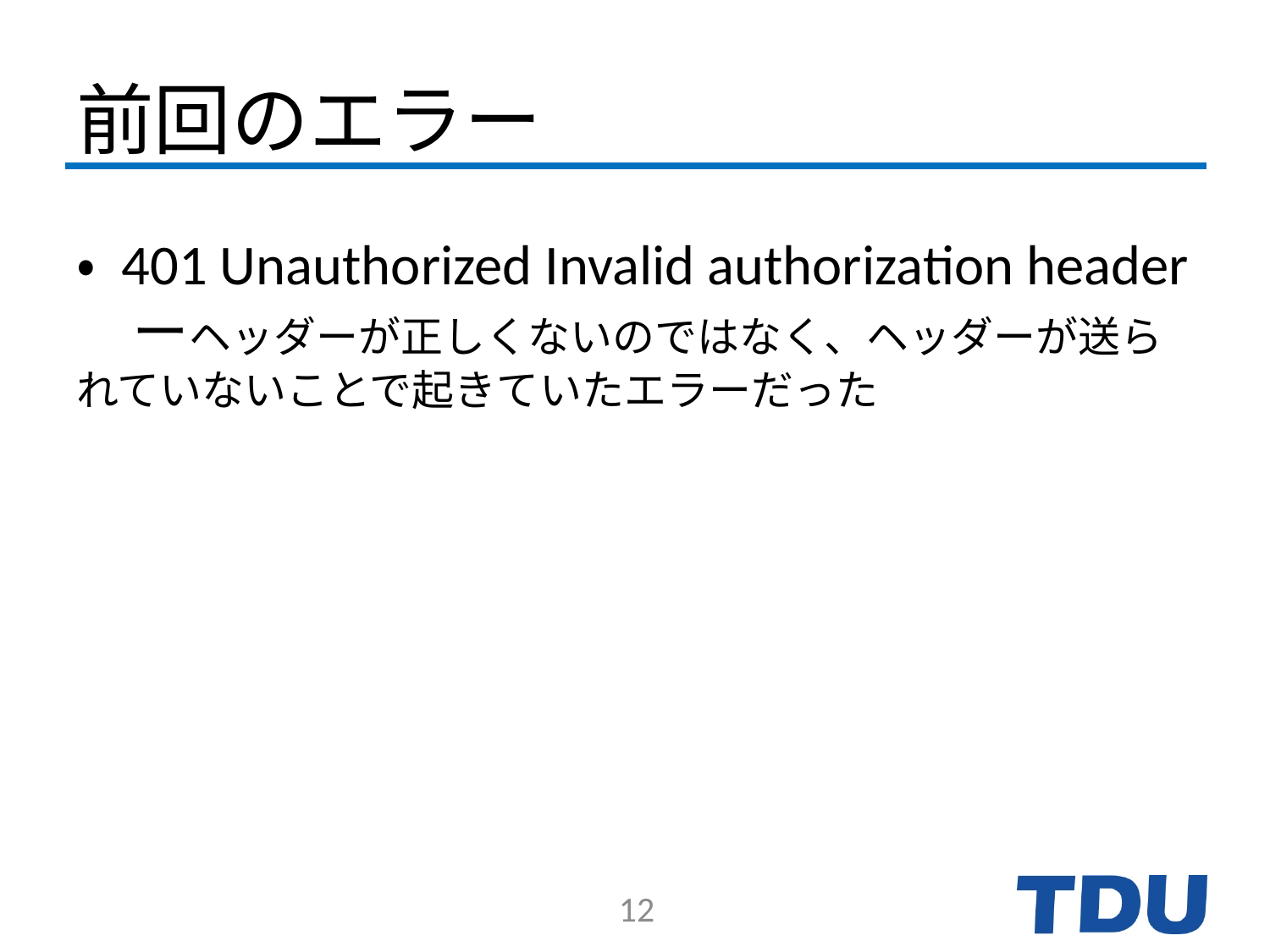

# 前回のエラー
・ 401 Unauthorized Invalid authorization header
　ーヘッダーが正しくないのではなく、ヘッダーが送られていないことで起きていたエラーだった
12